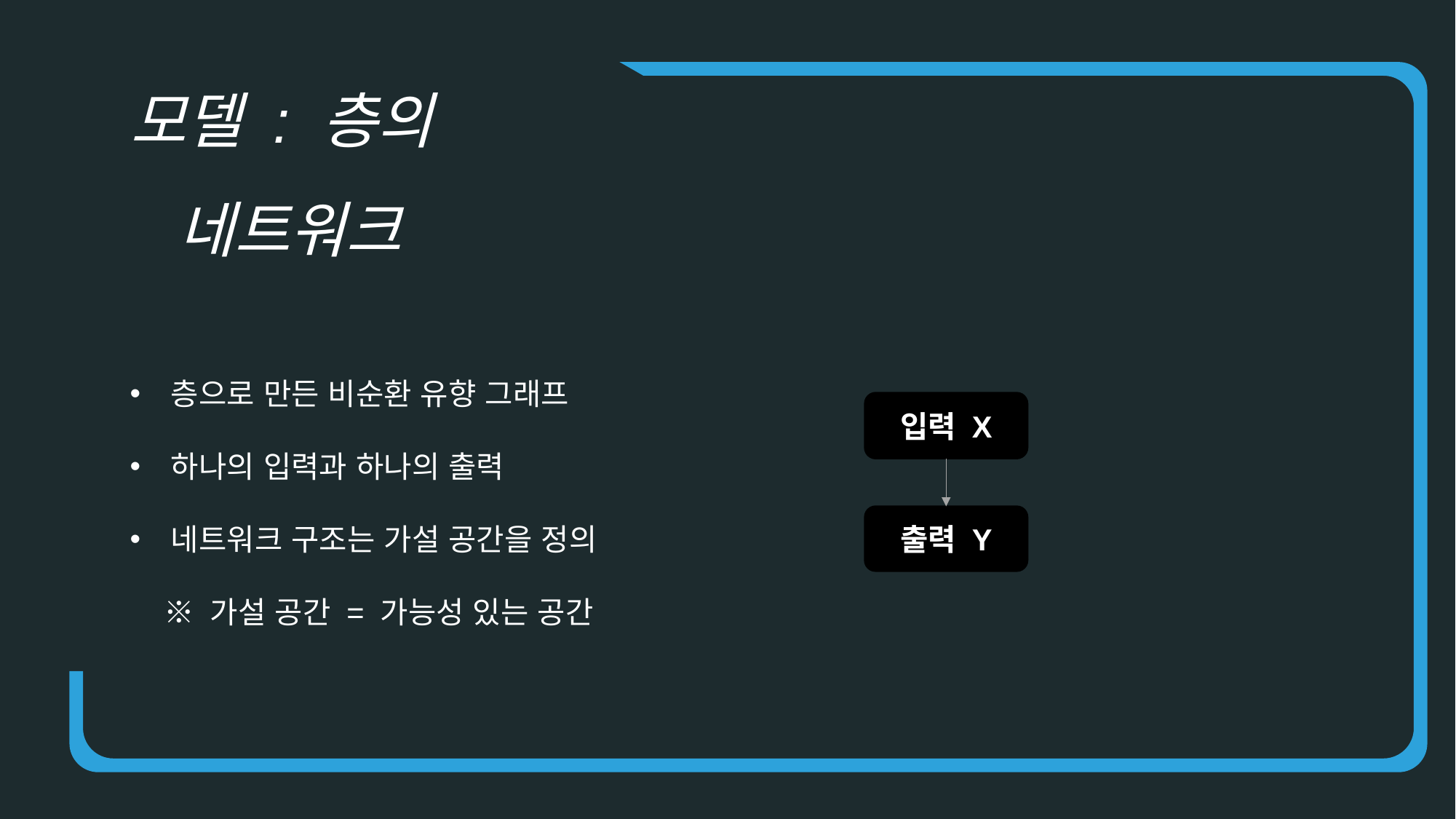

모델 : 층의
네트워크

층으로 만든 비순환 유향 그래프

하나의 입력과 하나의 출력

네트워크 구조는 가설 공간을 정의

    ※ 가설 공간 = 가능성 있는 공간

입력 X
출력 Y